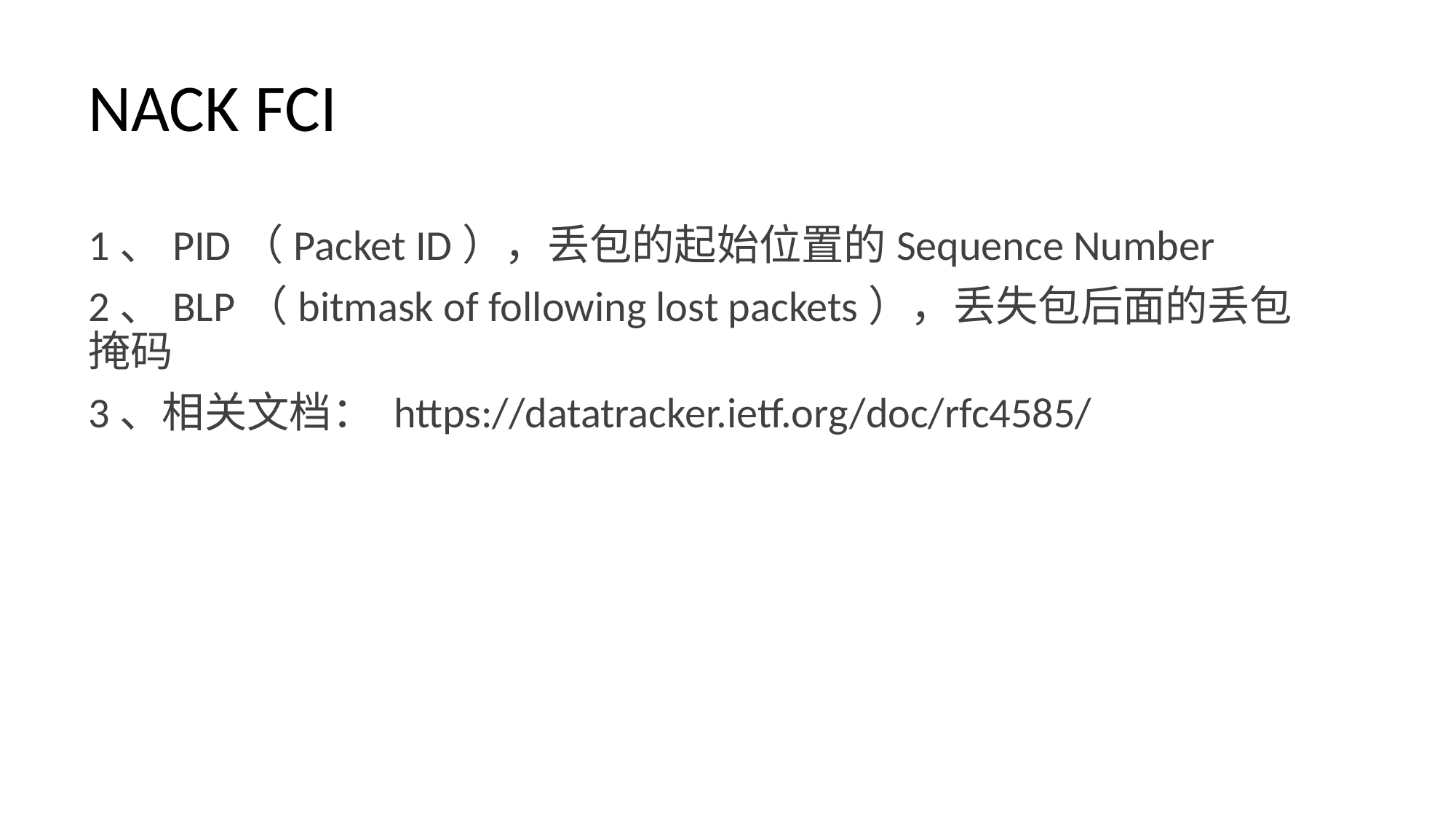

# NACK FCI
1、PID（Packet ID），丢包的起始位置的Sequence Number
2、BLP（bitmask of following lost packets），丢失包后面的丢包掩码
3、相关文档： https://datatracker.ietf.org/doc/rfc4585/